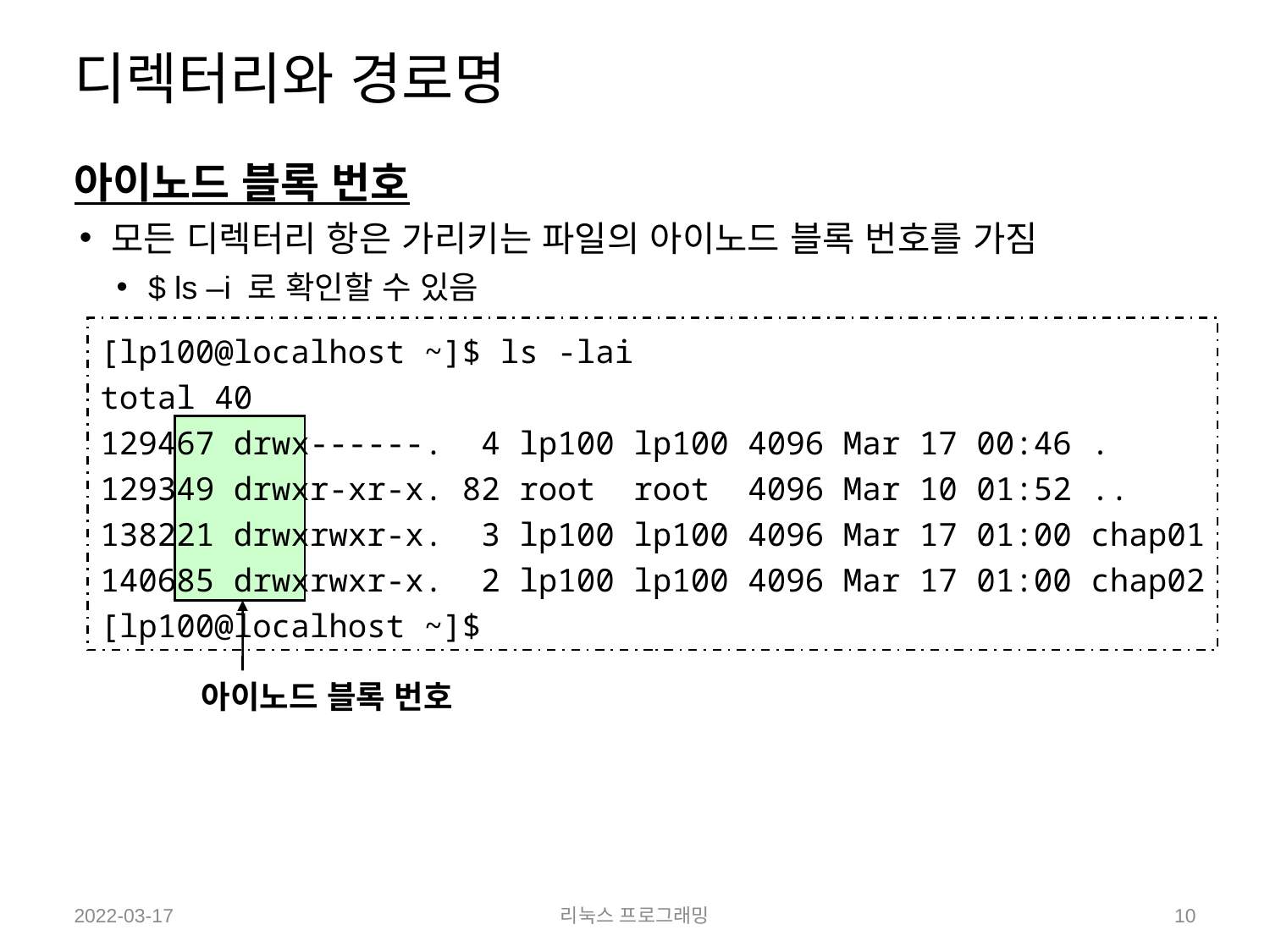

# 디렉터리와 경로명
아이노드 블록 번호
모든 디렉터리 항은 가리키는 파일의 아이노드 블록 번호를 가짐
$ ls –i 로 확인할 수 있음

[lp100@localhost ~]$ ls -lai
total 40
129467 drwx------.  4 lp100 lp100 4096 Mar 17 00:46 .
129349 drwxr-xr-x. 82 root  root  4096 Mar 10 01:52 ..
138221 drwxrwxr-x.  3 lp100 lp100 4096 Mar 17 01:00 chap01
140685 drwxrwxr-x.  2 lp100 lp100 4096 Mar 17 01:00 chap02
[lp100@localhost ~]$

아이노드 블록 번호
2022-03-17
리눅스 프로그래밍
10